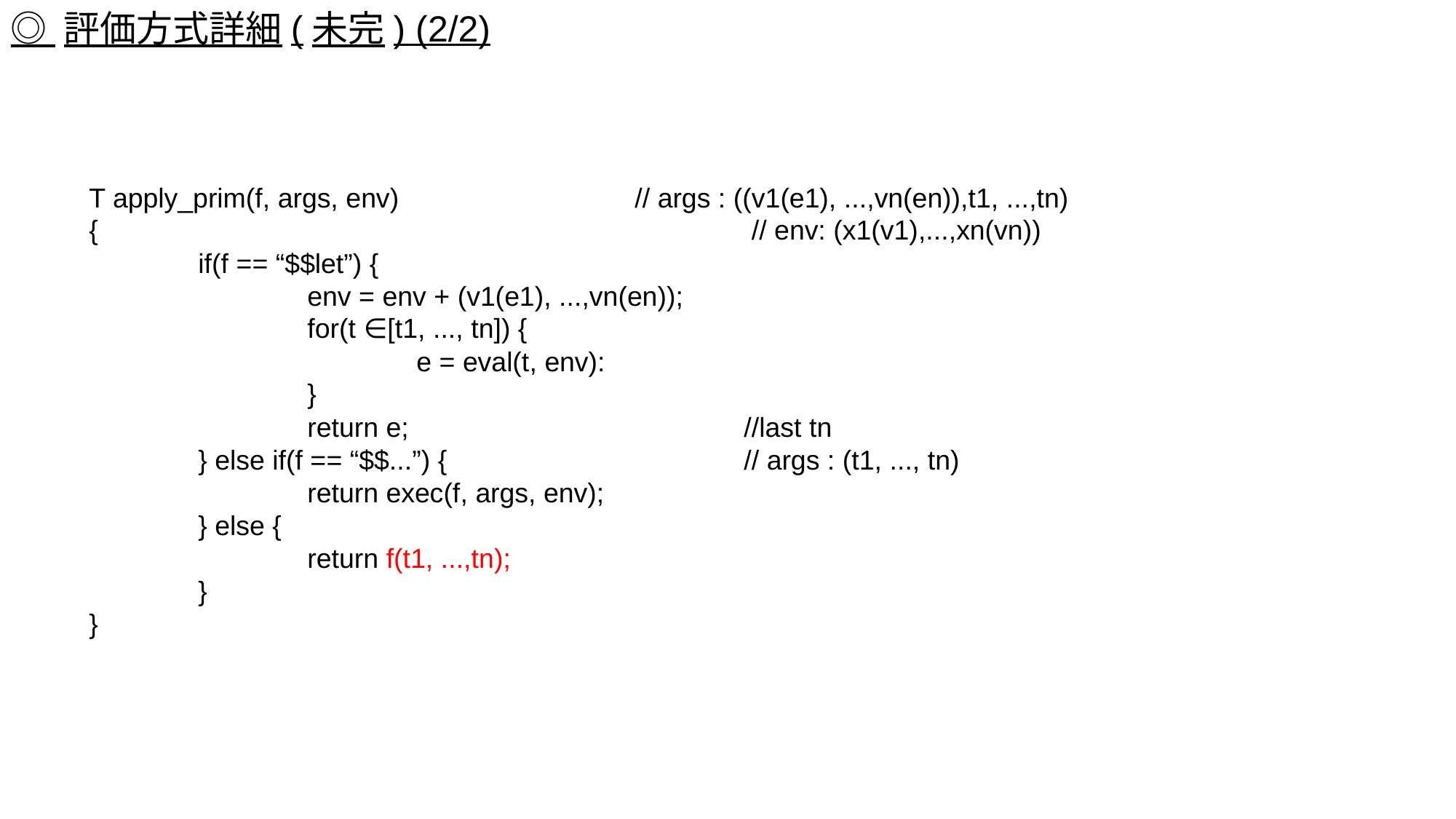

◎ 評価方式詳細(未完) (2/2)

T apply_prim(f, args, env) 			// args : ((v1(e1), ...,vn(en)),t1, ...,tn)
{						 // env: (x1(v1),...,xn(vn))
	if(f == “$$let”) {
		env = env + (v1(e1), ...,vn(en));
		for(t ∈[t1, ..., tn]) {
			e = eval(t, env):
		}
		return e;				//last tn
	} else if(f == “$$...”) {			// args : (t1, ..., tn)
		return exec(f, args, env);
	} else {
		return f(t1, ...,tn);
	}
}